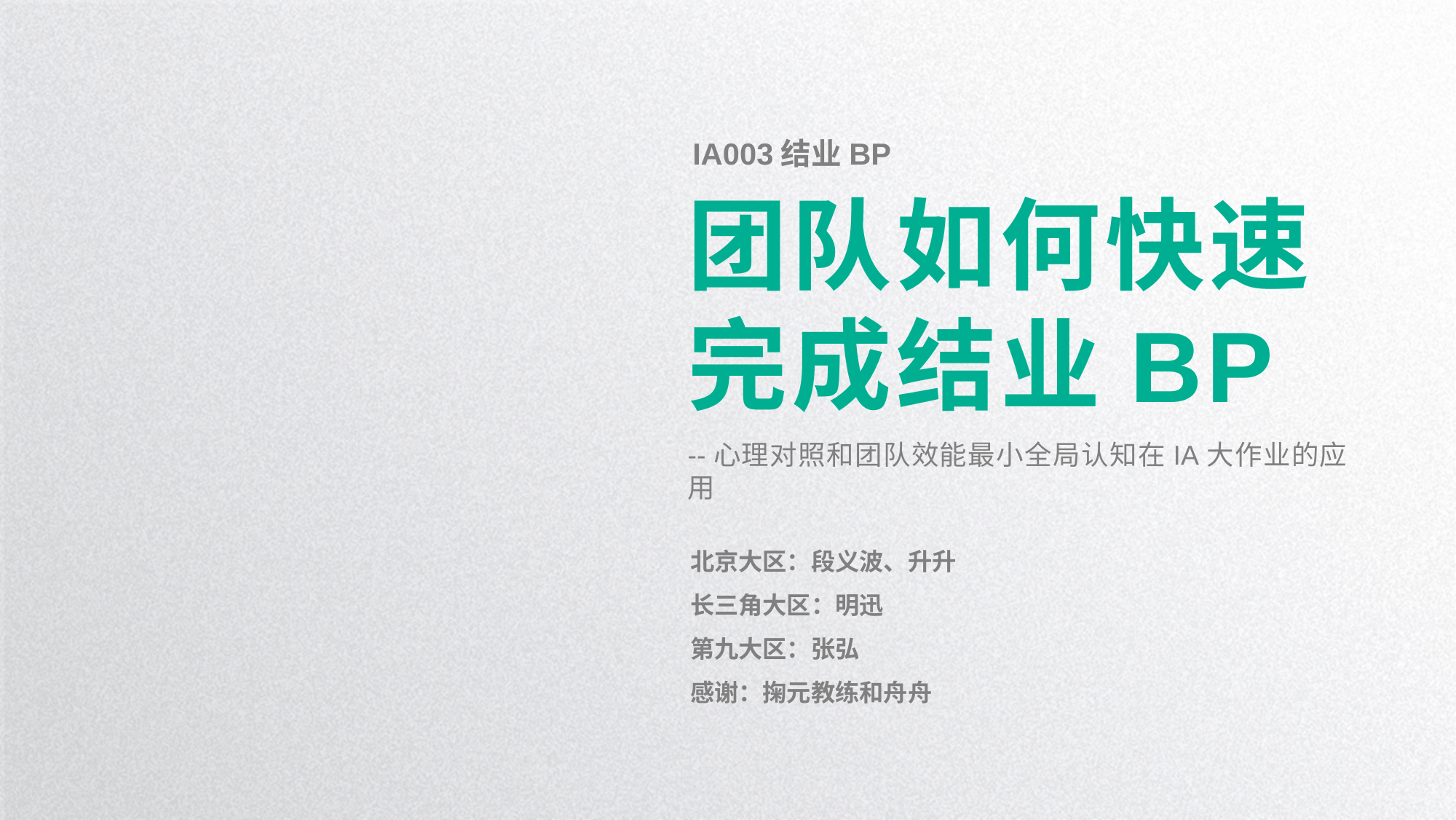

IA003结业BP
团队如何快速完成结业BP
--心理对照和团队效能最小全局认知在IA大作业的应用

北京大区：段义波、升升
长三角大区：明迅
第九大区：张弘
感谢：掬元教练和舟舟